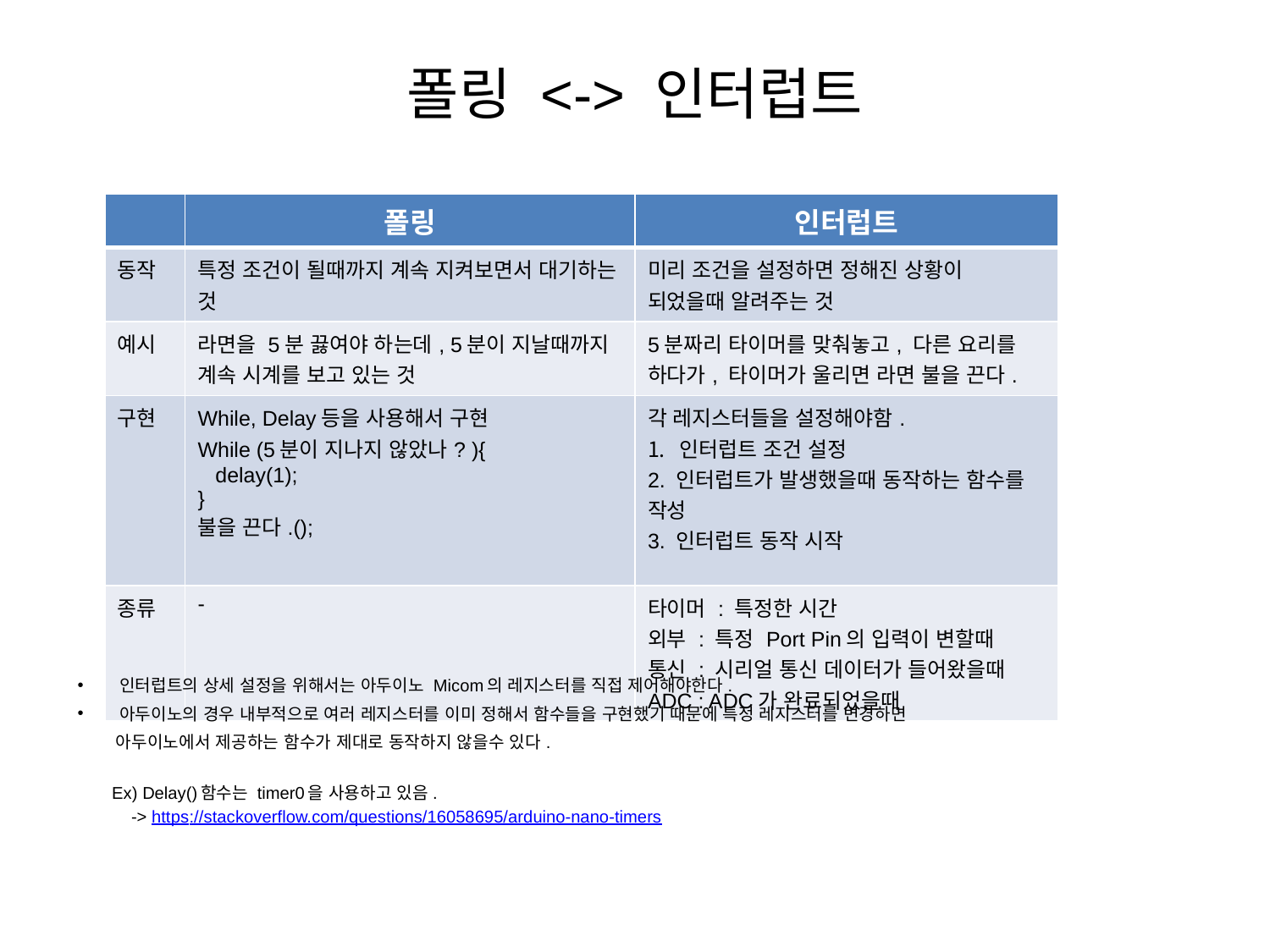

# 폴링 <-> 인터럽트
|  | 폴링 | 인터럽트 |
| --- | --- | --- |
| 동작 | 특정 조건이 될때까지 계속 지켜보면서 대기하는 것 | 미리 조건을 설정하면 정해진 상황이 되었을때 알려주는 것 |
| 예시 | 라면을 5분 끓여야 하는데, 5분이 지날때까지 계속 시계를 보고 있는 것 | 5분짜리 타이머를 맞춰놓고, 다른 요리를 하다가, 타이머가 울리면 라면 불을 끈다. |
| 구현 | While, Delay등을 사용해서 구현 While (5분이 지나지 않았나? ){ delay(1); } 불을 끈다.(); | 각 레지스터들을 설정해야함. 인터럽트 조건 설정 2. 인터럽트가 발생했을때 동작하는 함수를 작성 3. 인터럽트 동작 시작 |
| 종류 | - | 타이머 : 특정한 시간 외부 : 특정 Port Pin의 입력이 변할때 통신 : 시리얼 통신 데이터가 들어왔을때 ADC : ADC가 완료되었을때 |
인터럽트의 상세 설정을 위해서는 아두이노 Micom의 레지스터를 직접 제어해야한다.
아두이노의 경우 내부적으로 여러 레지스터를 이미 정해서 함수들을 구현했기 때문에 특정 레지스터를 변경하면
       아두이노에서 제공하는 함수가 제대로 동작하지 않을수 있다.

       Ex) Delay()함수는 timer0을 사용하고 있음.
           -> https://stackoverflow.com/questions/16058695/arduino-nano-timers